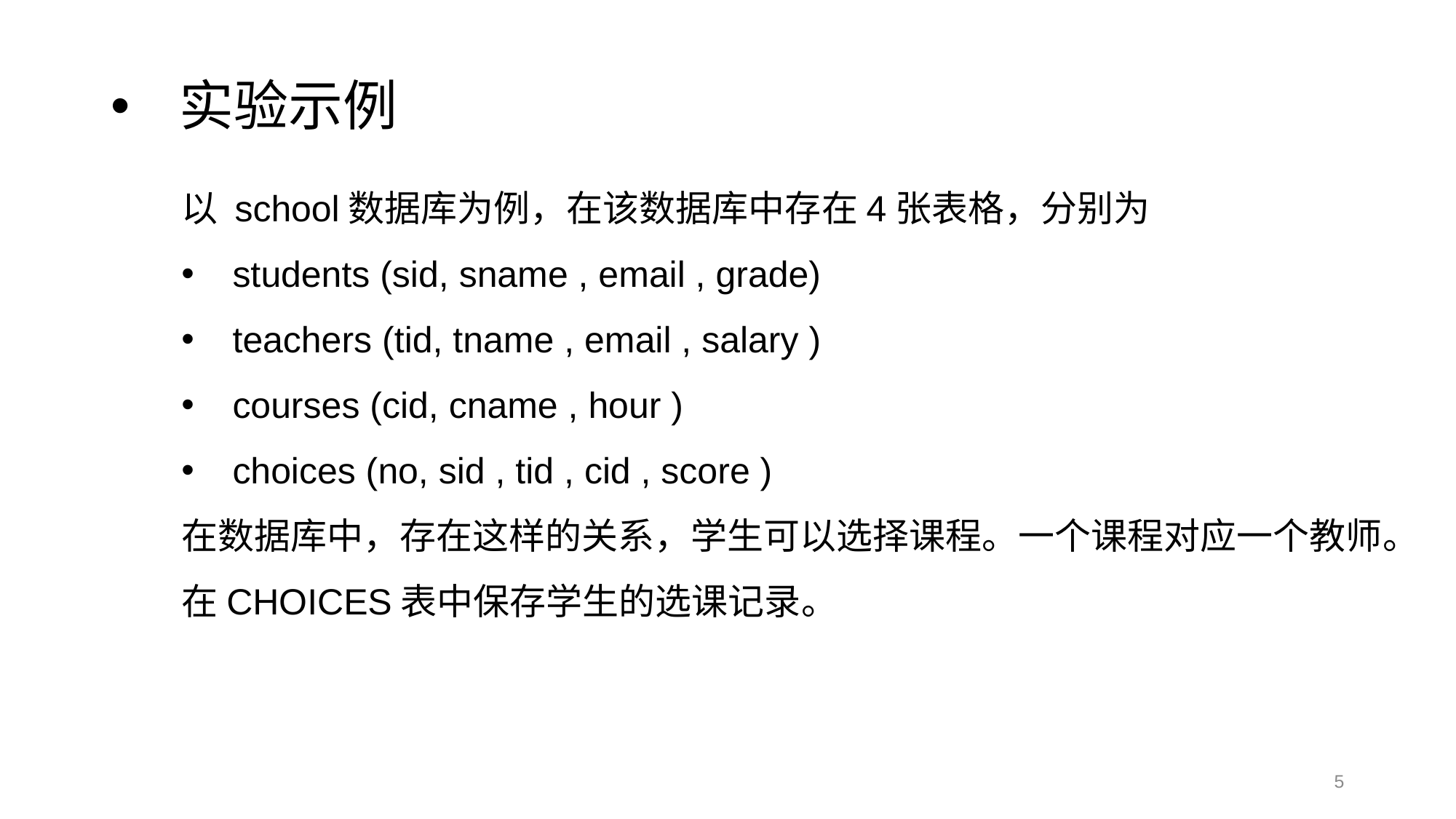

# 实验示例
以 school数据库为例，在该数据库中存在4张表格，分别为
 students (sid, sname , email , grade)
 teachers (tid, tname , email , salary )
 courses (cid, cname , hour )
 choices (no, sid , tid , cid , score )
在数据库中，存在这样的关系，学生可以选择课程。一个课程对应一个教师。
在CHOICES表中保存学生的选课记录。
5